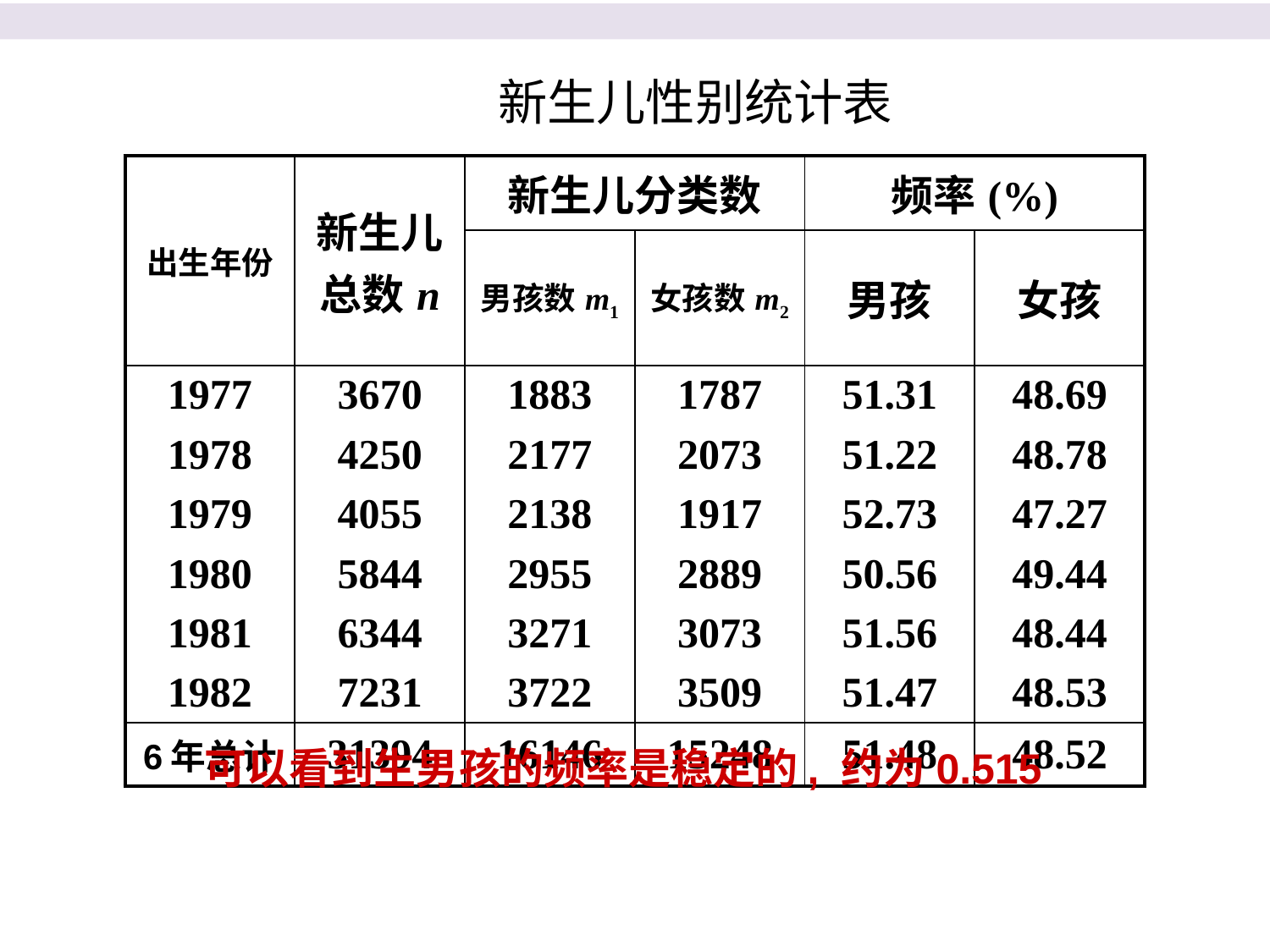

新生儿性别统计表
| 出生年份 | 新生儿总数n | 新生儿分类数 |  | 频率(%) |  |
| --- | --- | --- | --- | --- | --- |
|  |  | 男孩数m1 | 女孩数m2 | 男孩 | 女孩 |
| 1977 | 3670 | 1883 | 1787 | 51.31 | 48.69 |
| 1978 | 4250 | 2177 | 2073 | 51.22 | 48.78 |
| 1979 | 4055 | 2138 | 1917 | 52.73 | 47.27 |
| 1980 | 5844 | 2955 | 2889 | 50.56 | 49.44 |
| 1981 | 6344 | 3271 | 3073 | 51.56 | 48.44 |
| 1982 | 7231 | 3722 | 3509 | 51.47 | 48.53 |
| 6年总计 | 31394 | 16146 | 15248 | 51.48 | 48.52 |
可以看到生男孩的频率是稳定的, 约为0.515